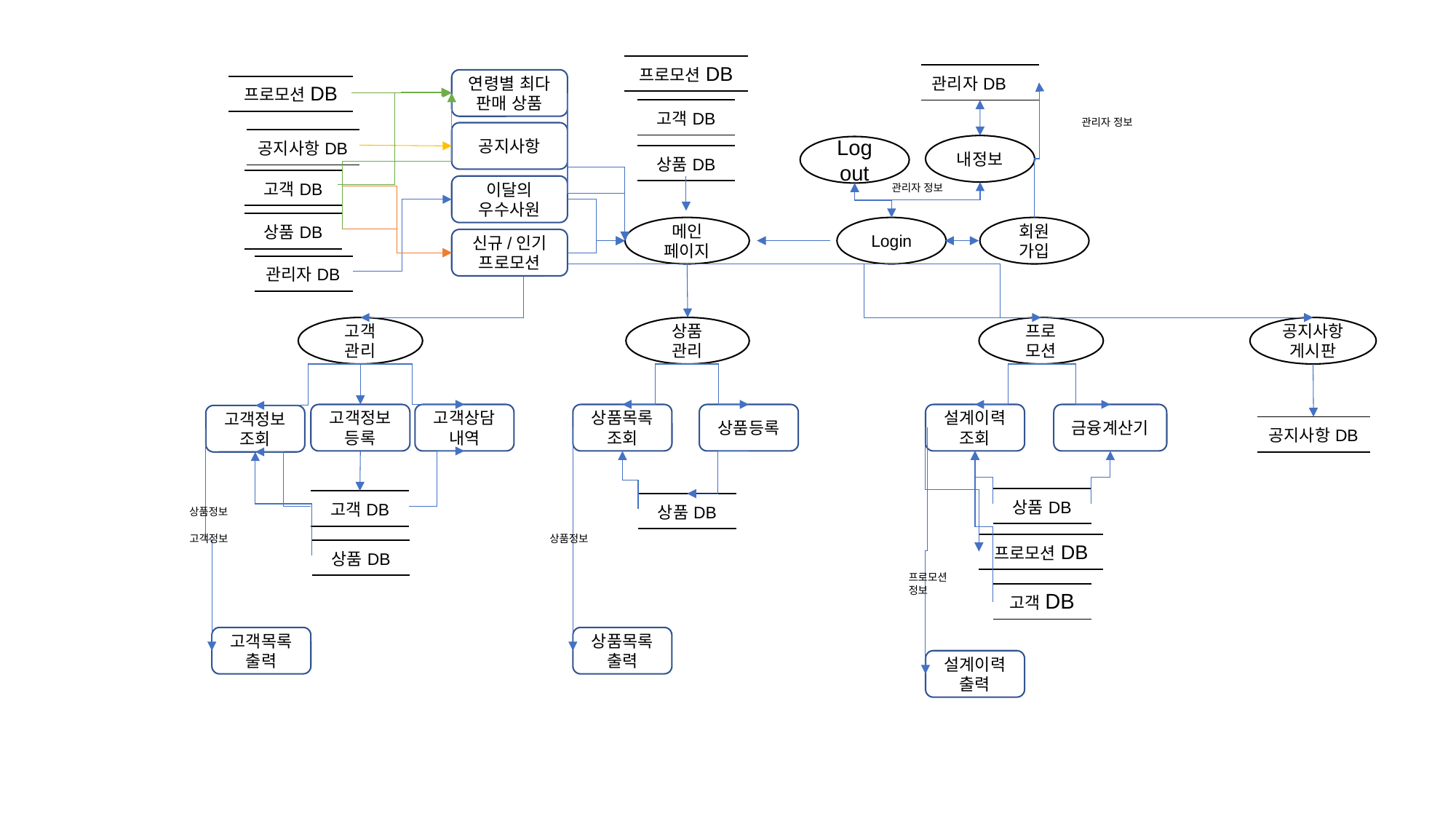

| 프로모션DB |
| --- |
| 관리자DB |
| --- |
연령별 최다 판매 상품
| 프로모션DB |
| --- |
| 고객DB |
| --- |
관리자 정보
공지사항
| 공지사항DB |
| --- |
내정보
Log
out
| 상품DB |
| --- |
| 고객DB |
| --- |
이달의 우수사원
관리자 정보
| 상품DB |
| --- |
메인
페이지
Login
회원
가입
신규/인기 프로모션
| 관리자DB |
| --- |
프로
모션
공지사항게시판
고객
관리
상품
관리
상품등록
설계이력조회
금융계산기
고객상담내역
상품목록조회
고객정보등록
고객정보조회
| 공지사항DB |
| --- |
| 상품DB |
| --- |
| 고객DB |
| --- |
| 상품DB |
| --- |
상품정보
고객정보
상품정보
| 프로모션DB |
| --- |
| 상품DB |
| --- |
프로모션정보
| 고객DB |
| --- |
고객목록출력
상품목록출력
설계이력출력